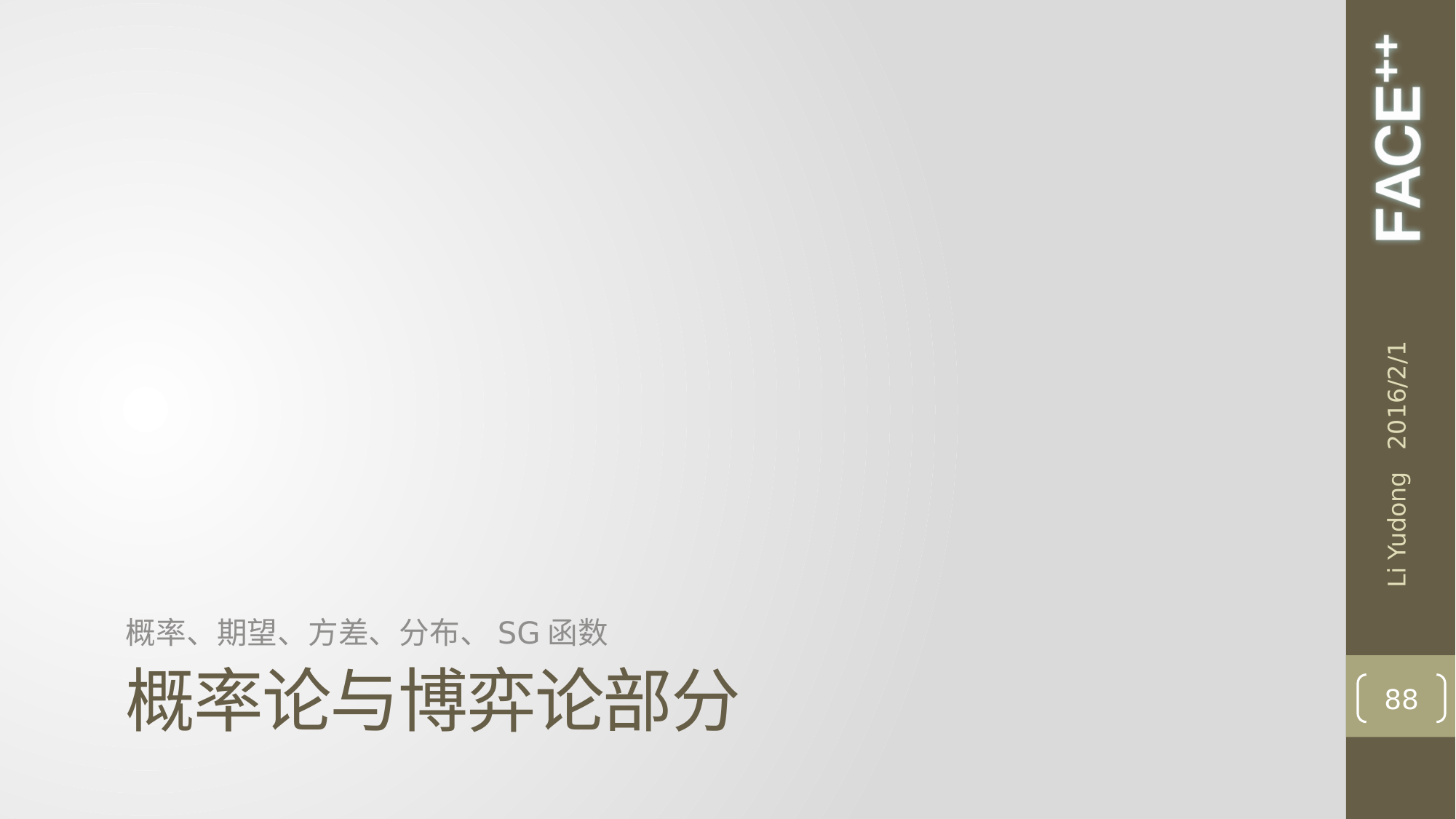

2016/2/1
概率、期望、方差、分布、SG函数
Li Yudong
# 概率论与博弈论部分
88